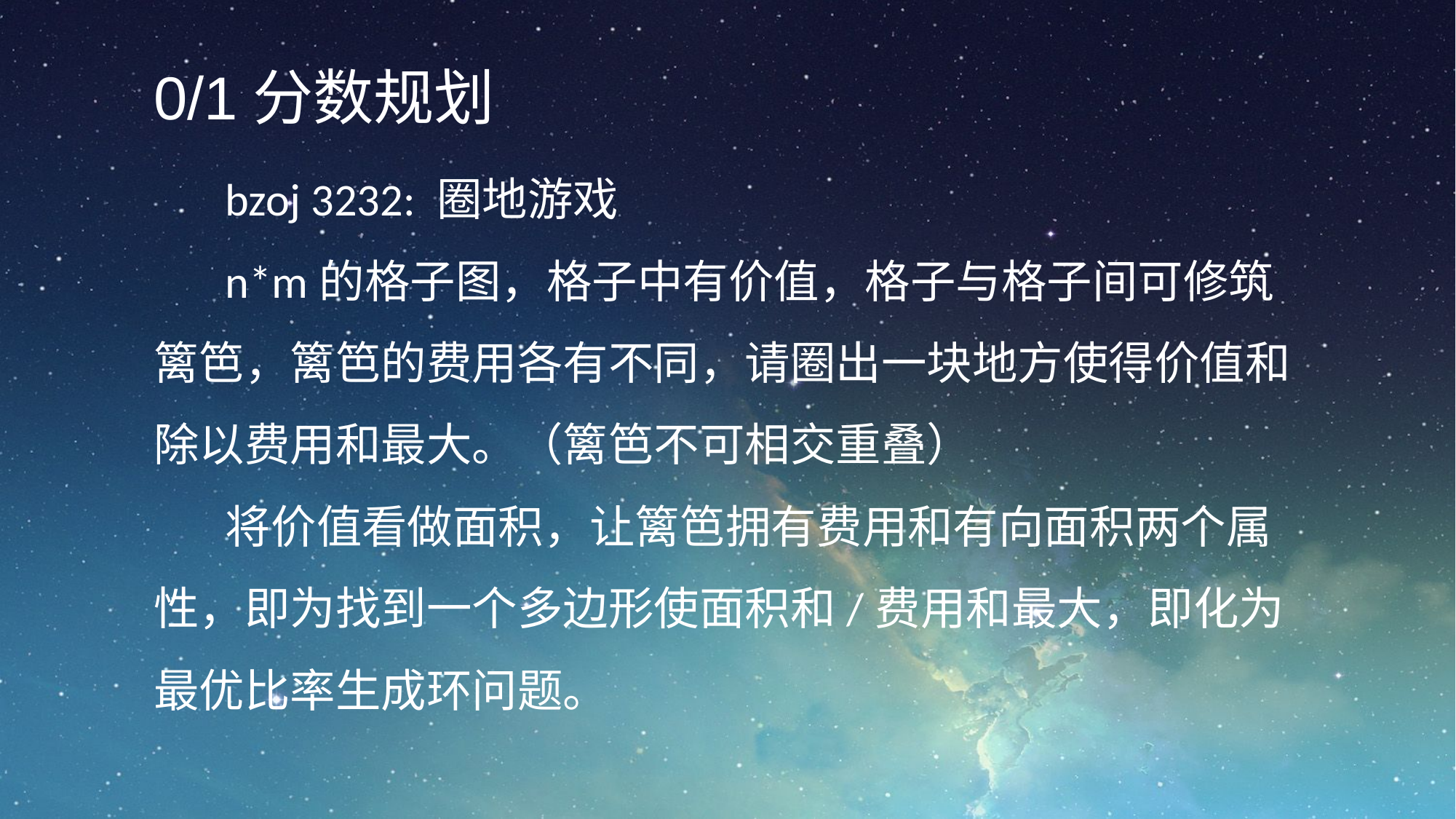

0/1分数规划
bzoj 3232: 圈地游戏
n*m的格子图，格子中有价值，格子与格子间可修筑篱笆，篱笆的费用各有不同，请圈出一块地方使得价值和除以费用和最大。（篱笆不可相交重叠）
将价值看做面积，让篱笆拥有费用和有向面积两个属性，即为找到一个多边形使面积和/费用和最大，即化为最优比率生成环问题。